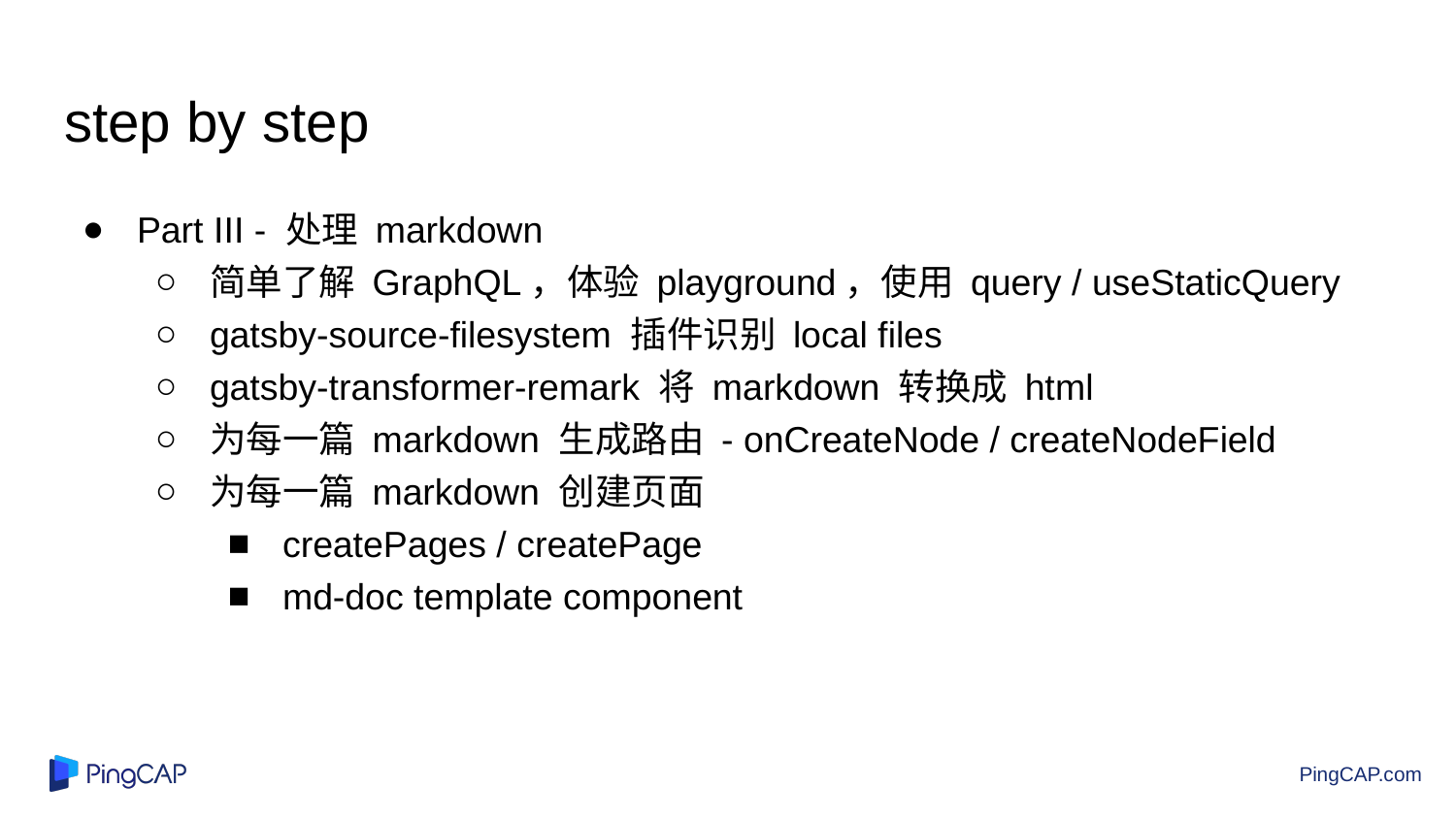

# step by step
Part III - 处理 markdown
简单了解 GraphQL，体验 playground，使用 query / useStaticQuery
gatsby-source-filesystem 插件识别 local files
gatsby-transformer-remark 将 markdown 转换成 html
为每一篇 markdown 生成路由 - onCreateNode / createNodeField
为每一篇 markdown 创建页面
createPages / createPage
md-doc template component